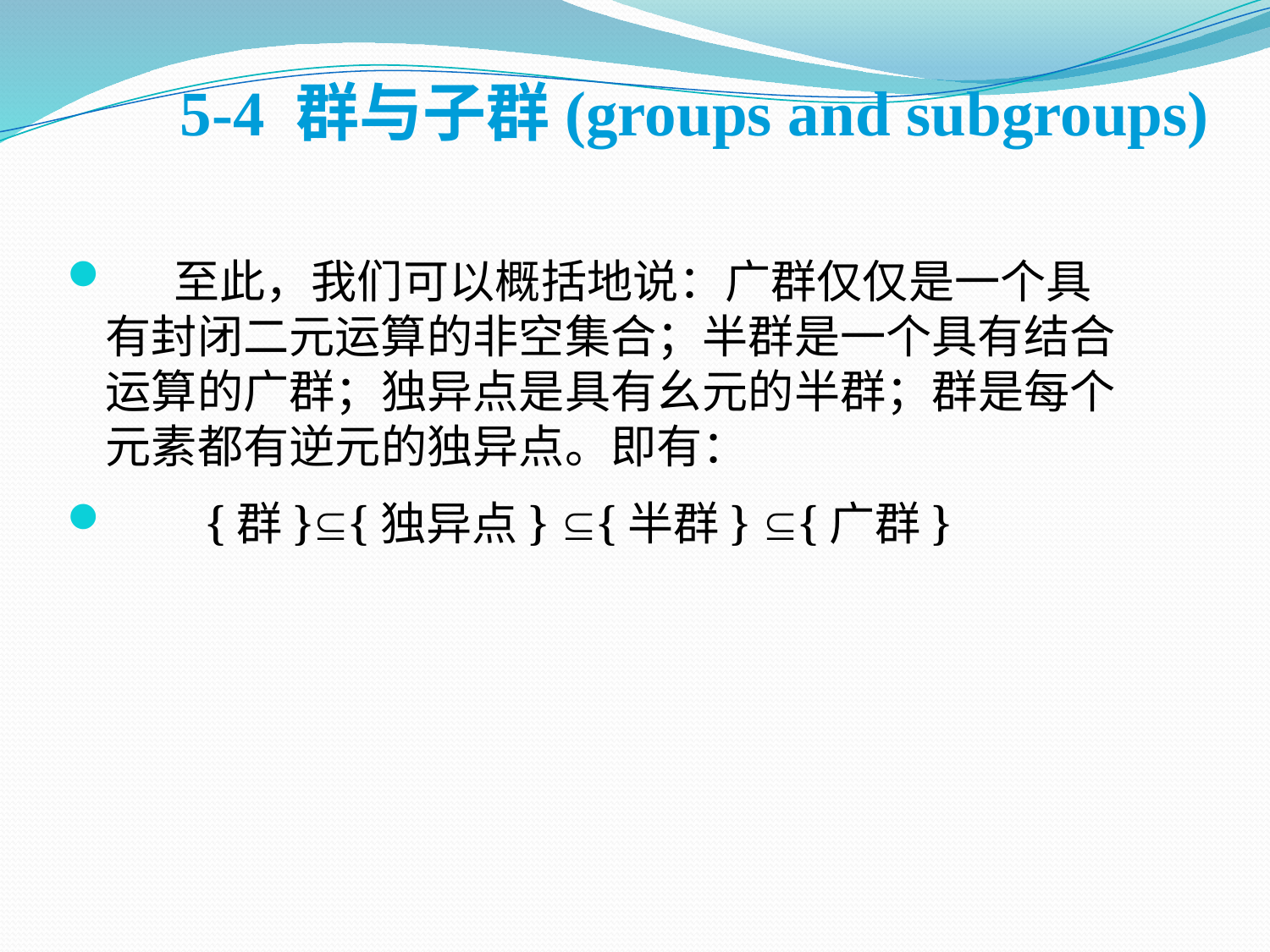

5-4 群与子群(groups and subgroups)
     至此，我们可以概括地说：广群仅仅是一个具有封闭二元运算的非空集合；半群是一个具有结合运算的广群；独异点是具有幺元的半群；群是每个元素都有逆元的独异点。即有：
        {群}⊆{独异点} ⊆{半群} ⊆{广群}